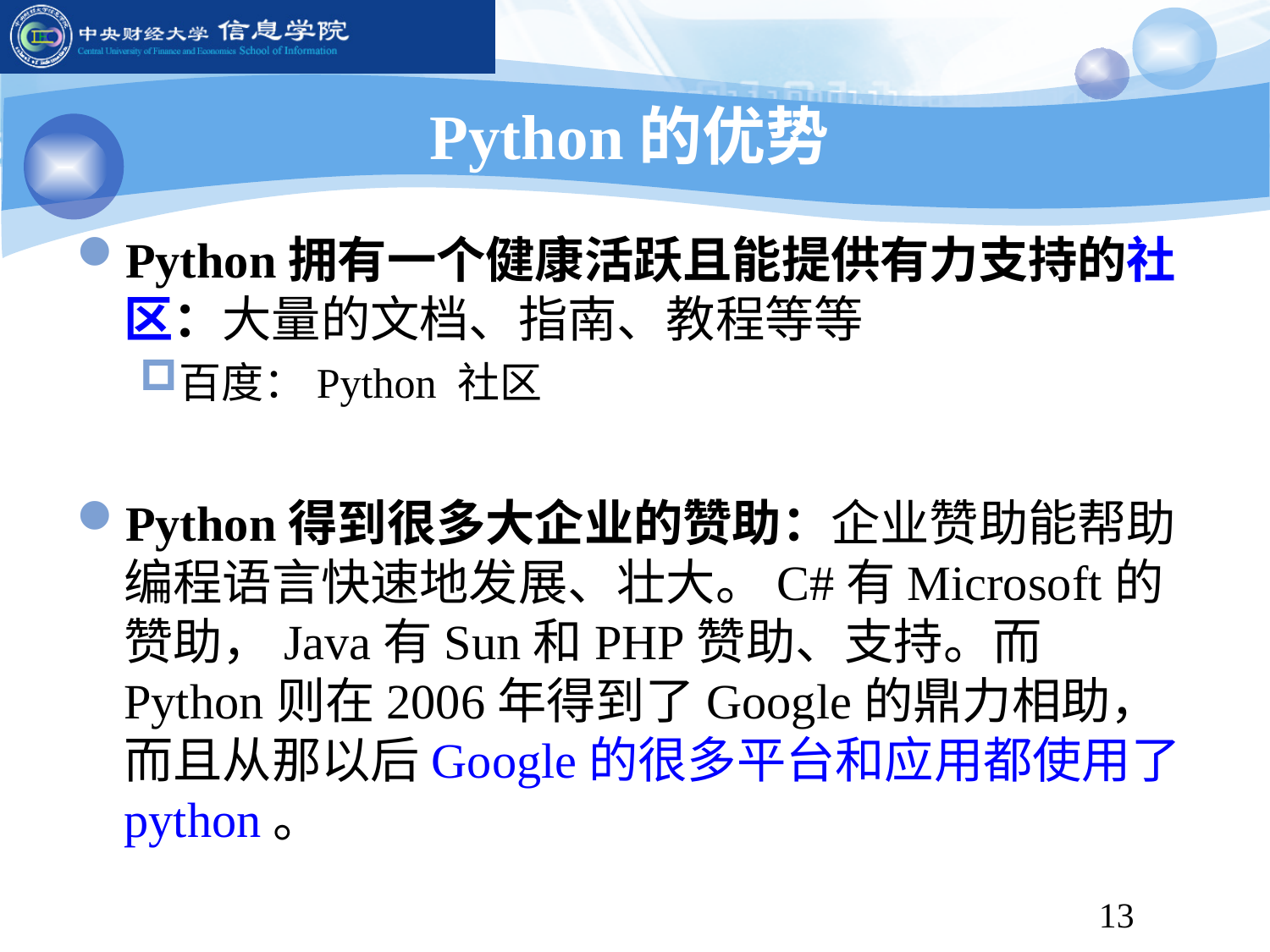

# Python的优势
Python拥有一个健康活跃且能提供有力支持的社区：大量的文档、指南、教程等等
百度：Python 社区

Python得到很多大企业的赞助：企业赞助能帮助编程语言快速地发展、壮大。C#有Microsoft的赞助，Java有Sun和PHP赞助、支持。而Python则在2006年得到了Google的鼎力相助，而且从那以后Google的很多平台和应用都使用了python。